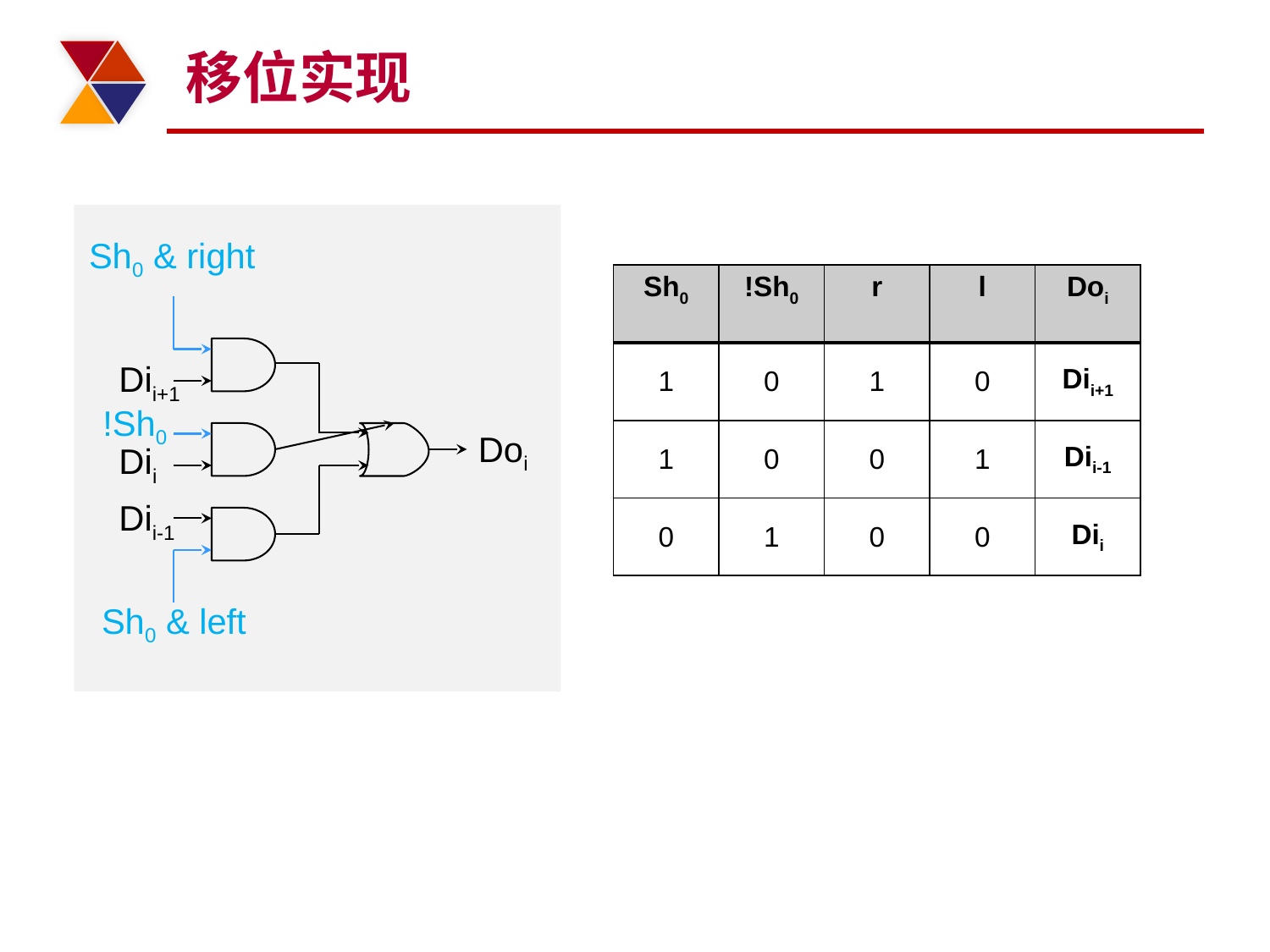

# 移位实现

Sh0 & right

Dii+1
!Sh0
Doi

Dii
Dii-1

Sh0 & left
| Sh0 | !Sh0 | r | l | Doi |
| --- | --- | --- | --- | --- |
| 1 | 0 | 1 | 0 | Dii+1 |
| 1 | 0 | 0 | 1 | Dii-1 |
| 0 | 1 | 0 | 0 | Dii |